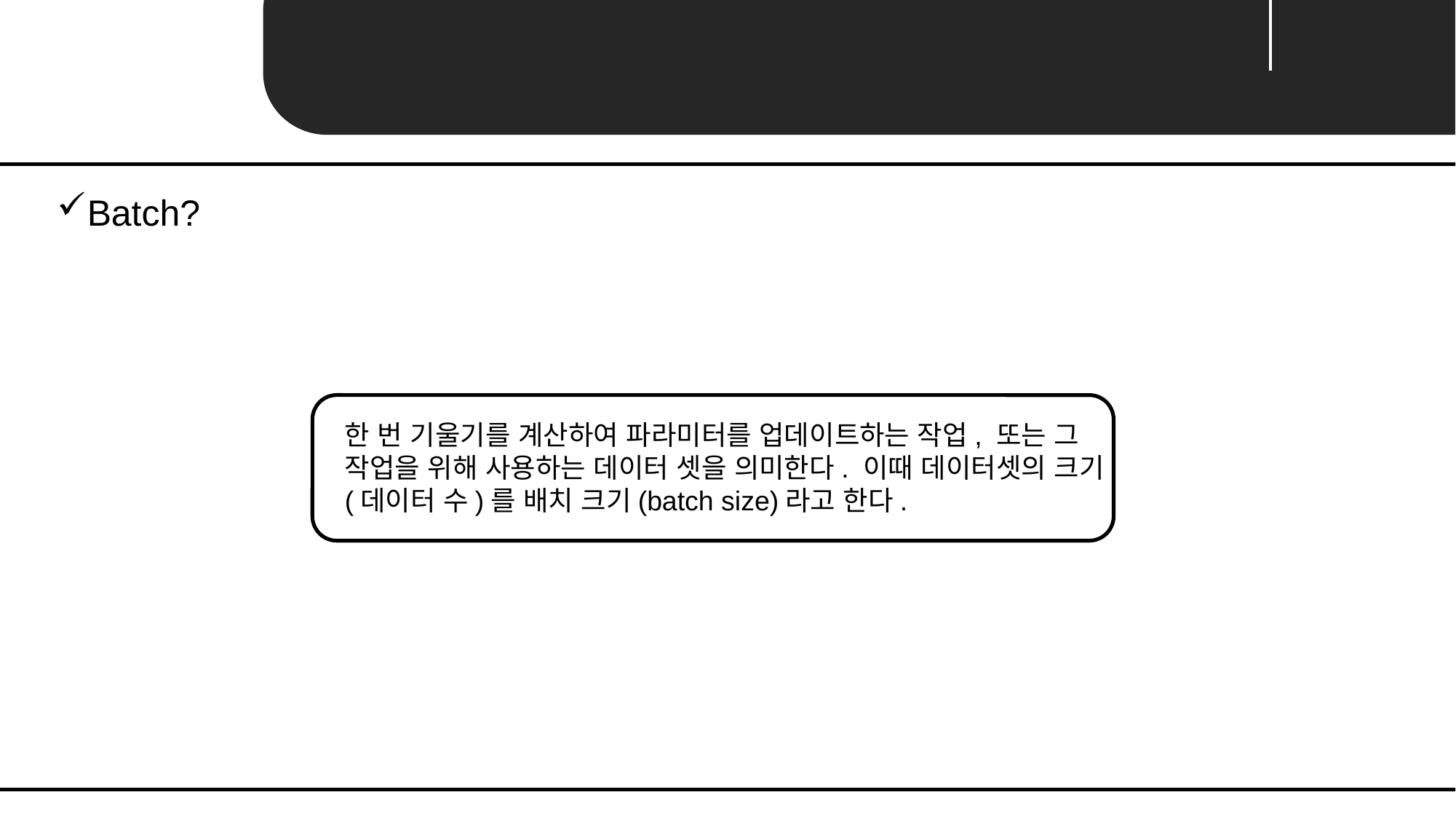

Unit  03 ㅣ경사하강법과 배치학습 구현
Batch?

한 번 기울기를 계산하여 파라미터를 업데이트하는 작업, 또는 그 작업을 위해 사용하는 데이터 셋을 의미한다. 이때 데이터셋의 크기(데이터 수)를 배치 크기(batch size)라고 한다.